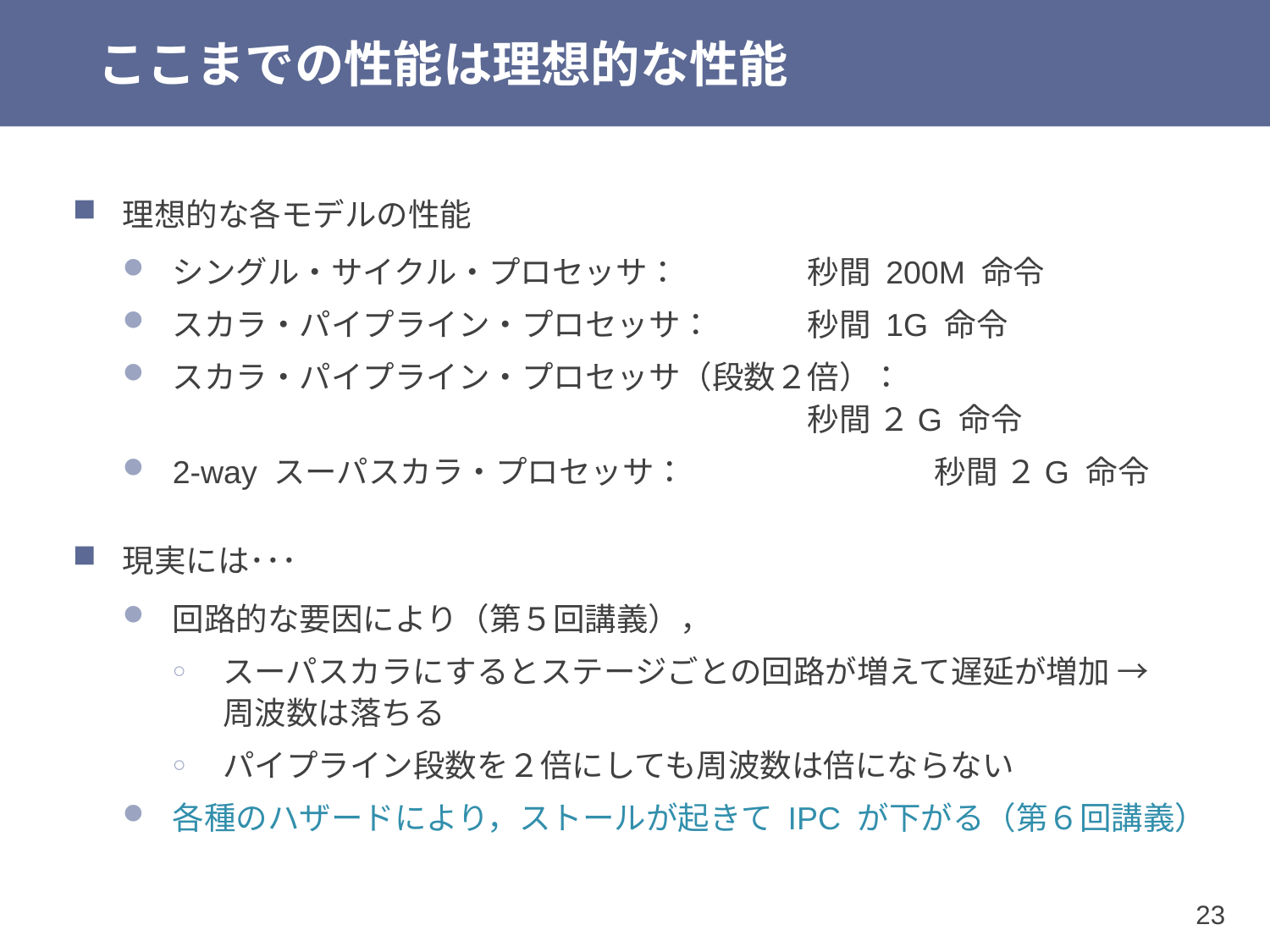

# ここまでの性能は理想的な性能
理想的な各モデルの性能
シングル・サイクル・プロセッサ：		秒間 200M 命令
スカラ・パイプライン・プロセッサ：	秒間 1G 命令
スカラ・パイプライン・プロセッサ（段数２倍）：								秒間 ２G 命令
2-way スーパスカラ・プロセッサ：		秒間 ２G 命令
現実には･･･
回路的な要因により（第５回講義），
スーパスカラにするとステージごとの回路が増えて遅延が増加 →
周波数は落ちる
パイプライン段数を２倍にしても周波数は倍にならない
各種のハザードにより，ストールが起きて IPC が下がる（第６回講義）